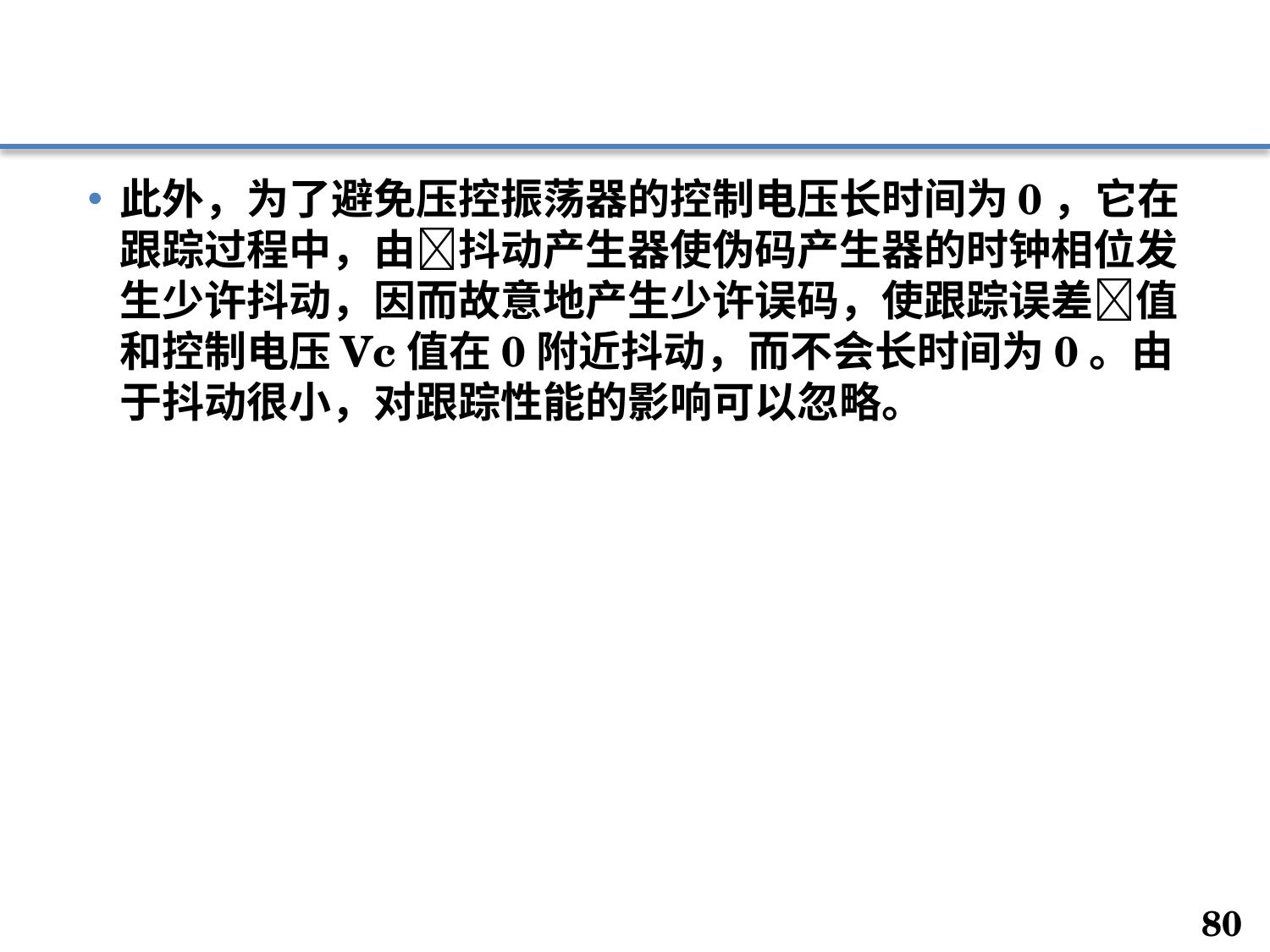

#
此外，为了避免压控振荡器的控制电压长时间为0，它在跟踪过程中，由τ抖动产生器使伪码产生器的时钟相位发生少许抖动，因而故意地产生少许误码，使跟踪误差τ值和控制电压Vc值在0附近抖动，而不会长时间为0。由于抖动很小，对跟踪性能的影响可以忽略。
80